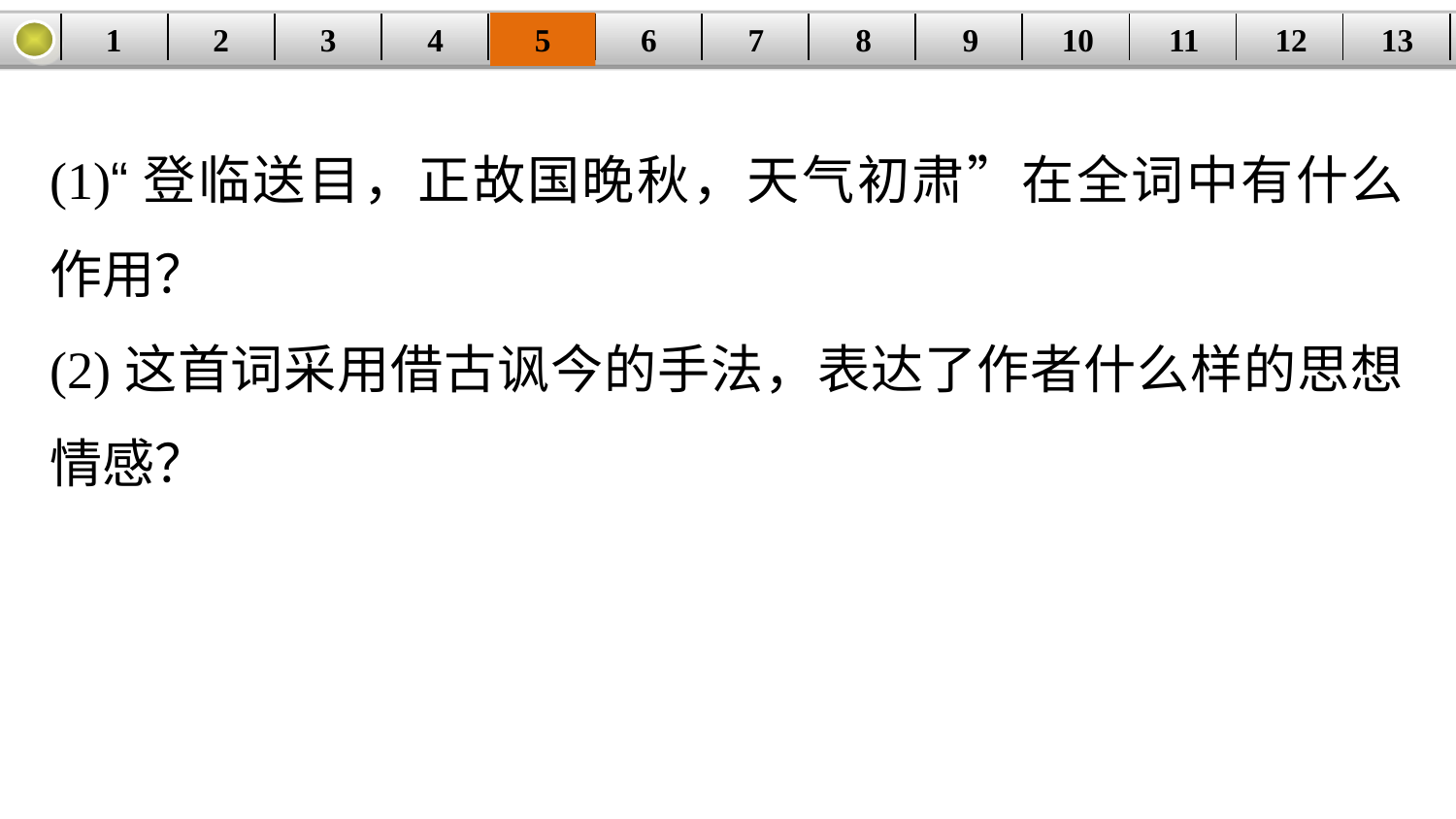

1
2
3
4
5
6
7
8
9
10
11
12
13
|  |  |  |  |  |  |  |  |  |  |  |  |  |
| --- | --- | --- | --- | --- | --- | --- | --- | --- | --- | --- | --- | --- |

(1)“登临送目，正故国晚秋，天气初肃”在全词中有什么作用？
(2)这首词采用借古讽今的手法，表达了作者什么样的思想情感？